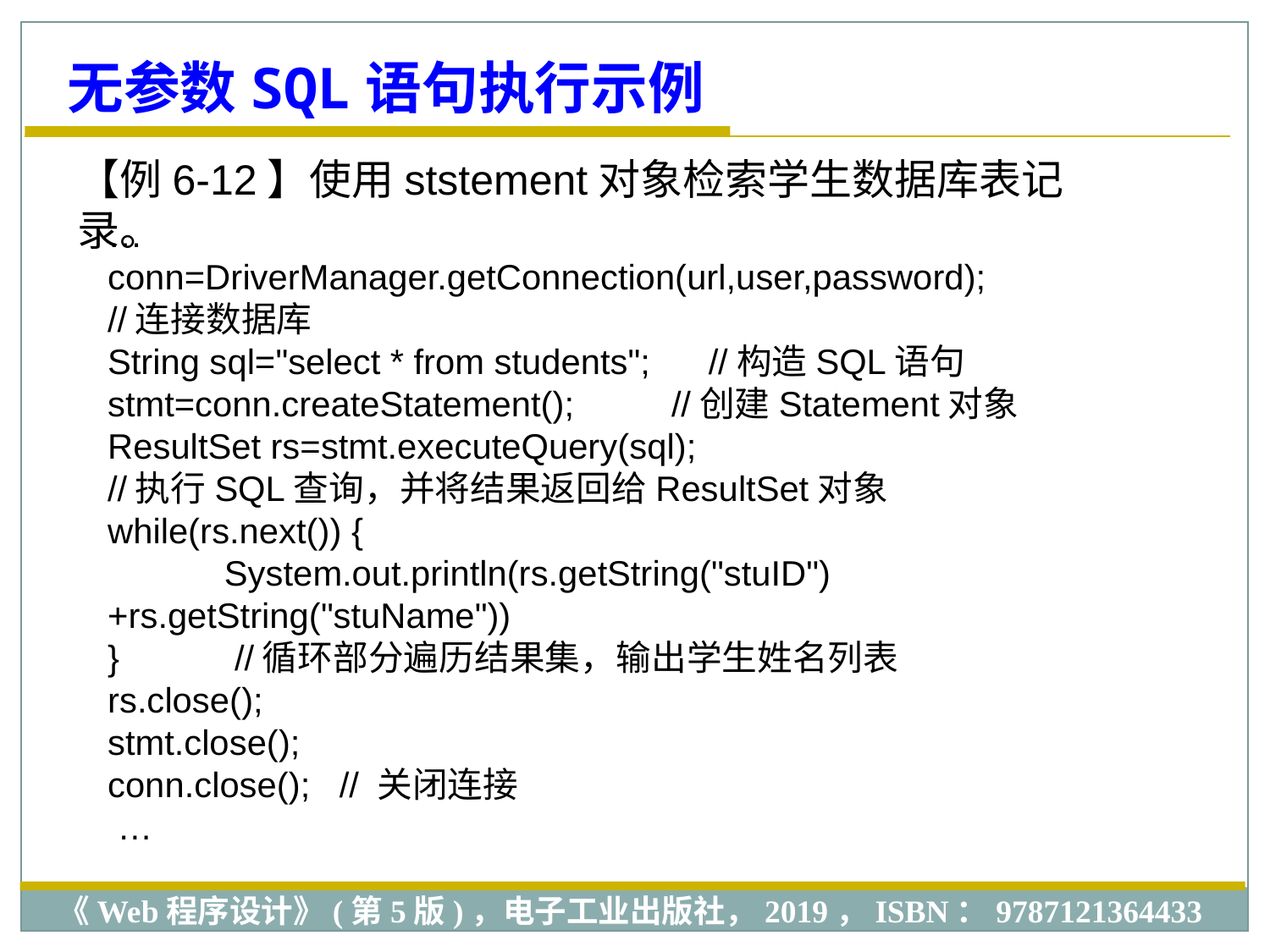

无参数SQL语句执行示例

【例6-12】使用ststement对象检索学生数据库表记录。
…
conn=DriverManager.getConnection(url,user,password);
//连接数据库
String sql="select * from students";      //构造SQL语句
stmt=conn.createStatement();          //创建Statement对象
ResultSet rs=stmt.executeQuery(sql);
//执行SQL查询，并将结果返回给ResultSet对象
while(rs.next()) {
            System.out.println(rs.getString("stuID")+rs.getString("stuName"))
}	//循环部分遍历结果集，输出学生姓名列表
rs.close();
stmt.close();
conn.close();   // 关闭连接
 …